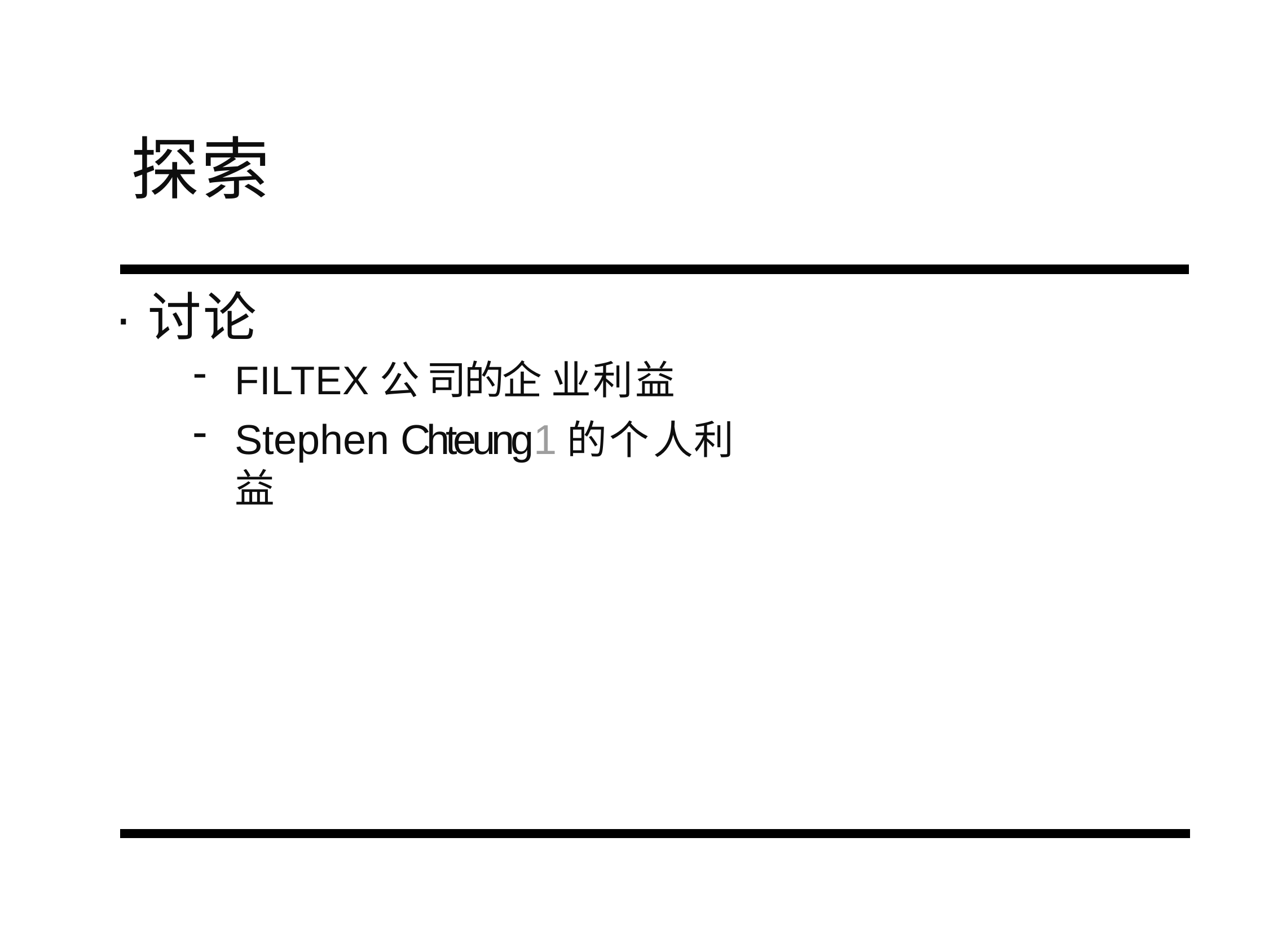

# 探索

·讨论
FILTEX公司的企 业利益
Stephen Chteung1的个人利益